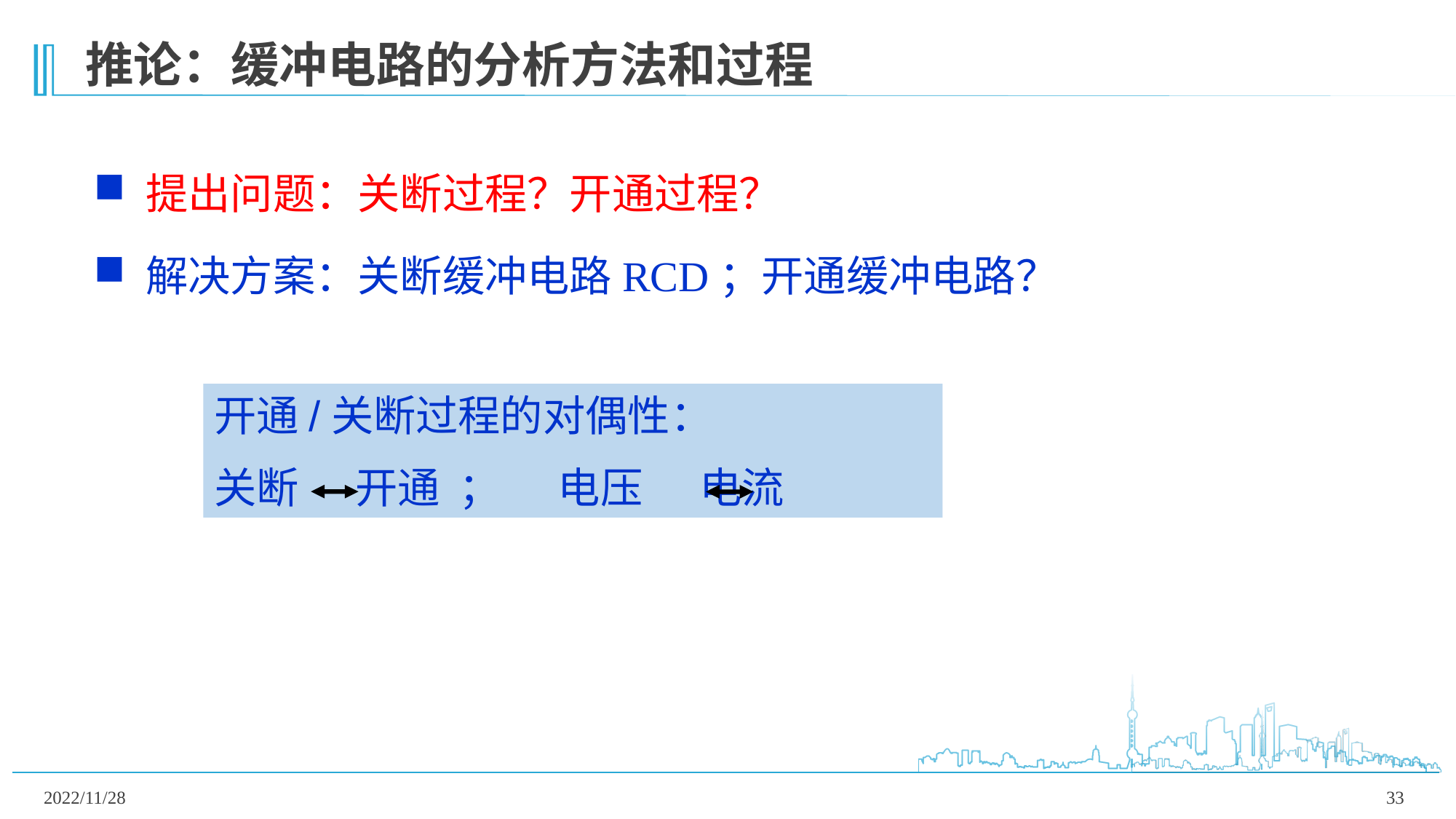

推论：缓冲电路的分析方法和过程
 提出问题：关断过程？开通过程？
 解决方案：关断缓冲电路RCD；开通缓冲电路？
开通/关断过程的对偶性：
关断      开通  ；      电压      电流